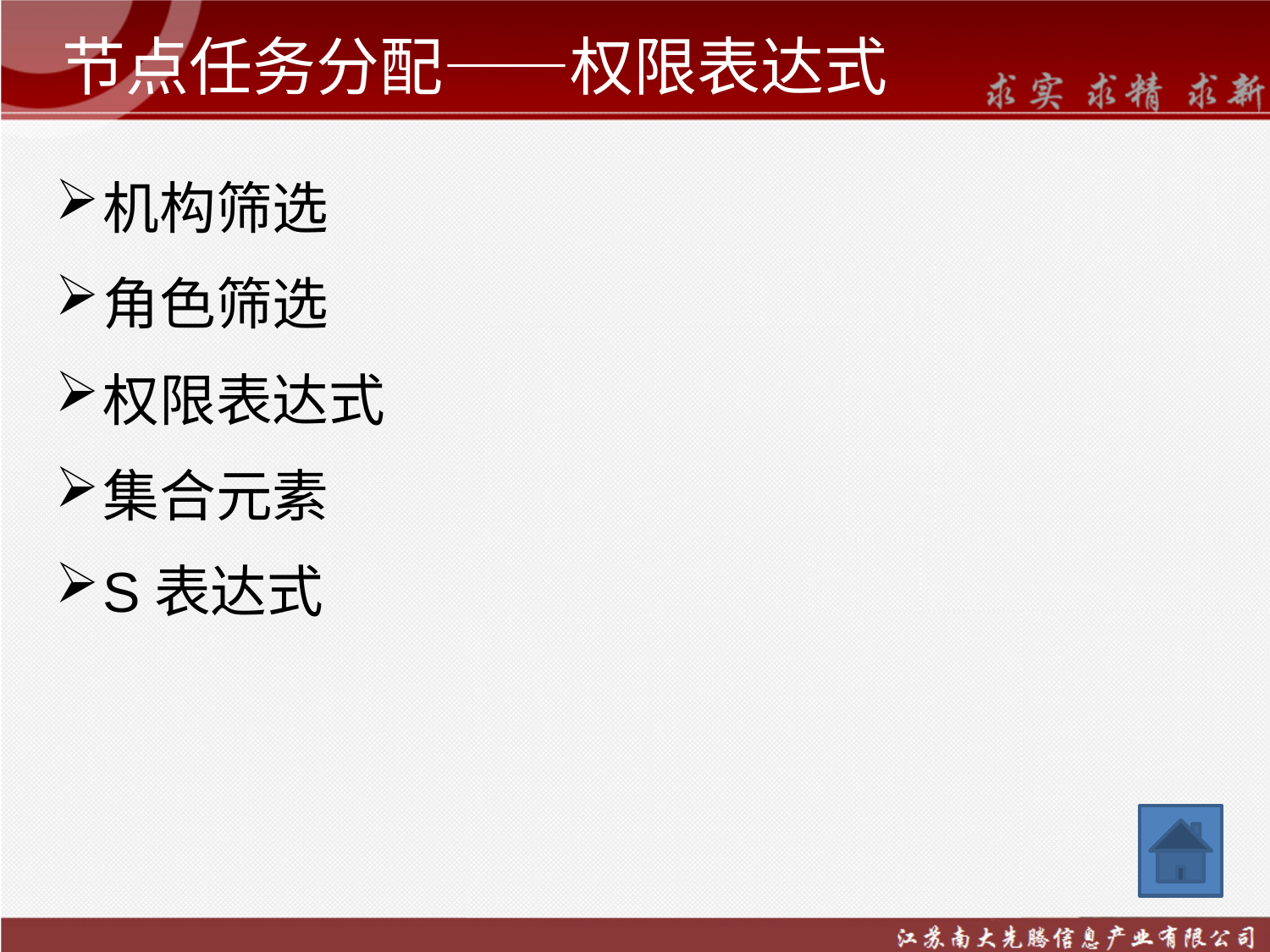

# 节点任务分配——权限表达式
机构筛选
角色筛选
权限表达式
集合元素
S表达式